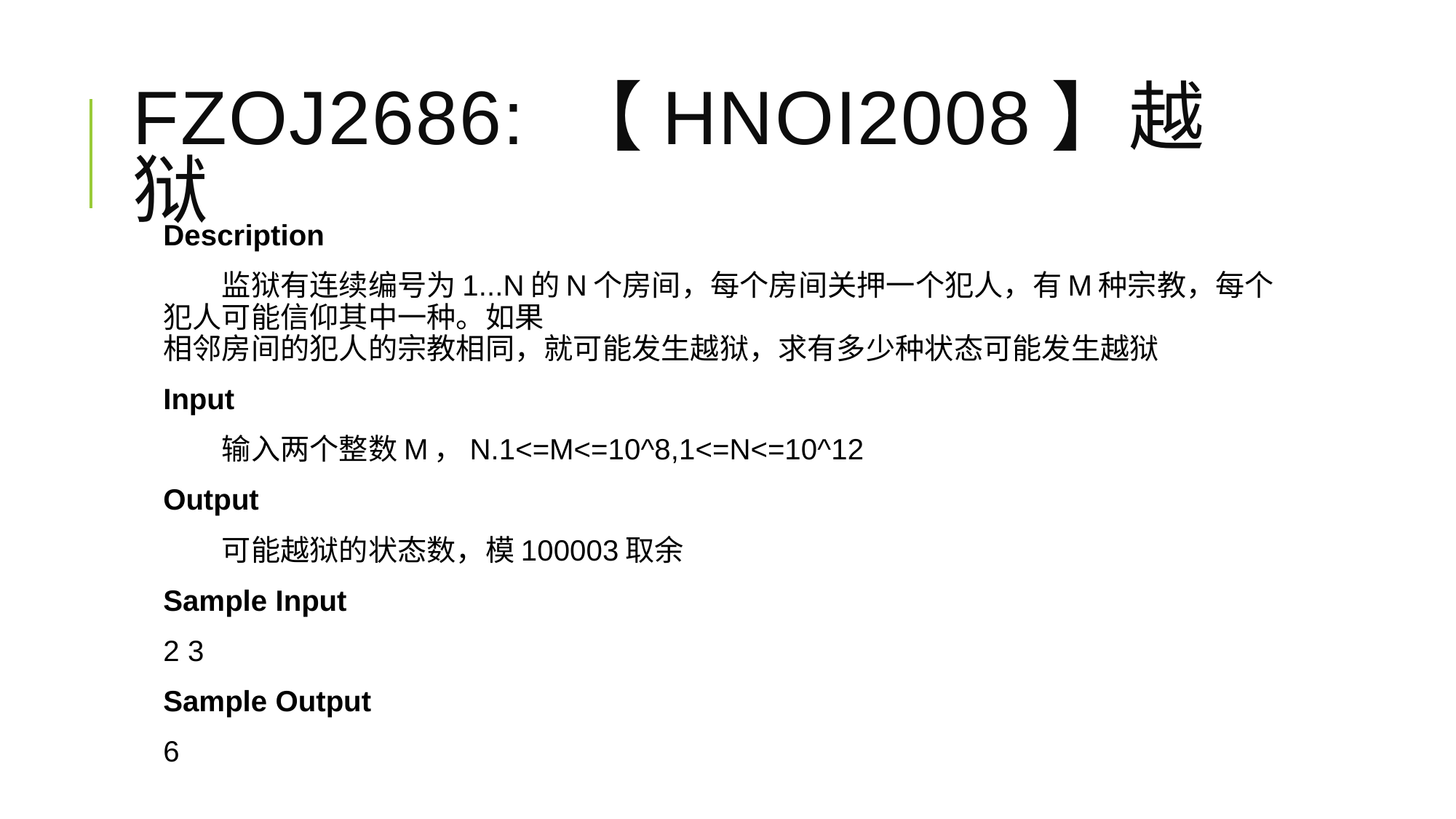

# FZOJ2686: 【HNOI2008】越狱
Description
　　监狱有连续编号为1...N的N个房间，每个房间关押一个犯人，有M种宗教，每个犯人可能信仰其中一种。如果
相邻房间的犯人的宗教相同，就可能发生越狱，求有多少种状态可能发生越狱
Input
　　输入两个整数M，N.1<=M<=10^8,1<=N<=10^12
Output
　　可能越狱的状态数，模100003取余
Sample Input
2 3
Sample Output
6